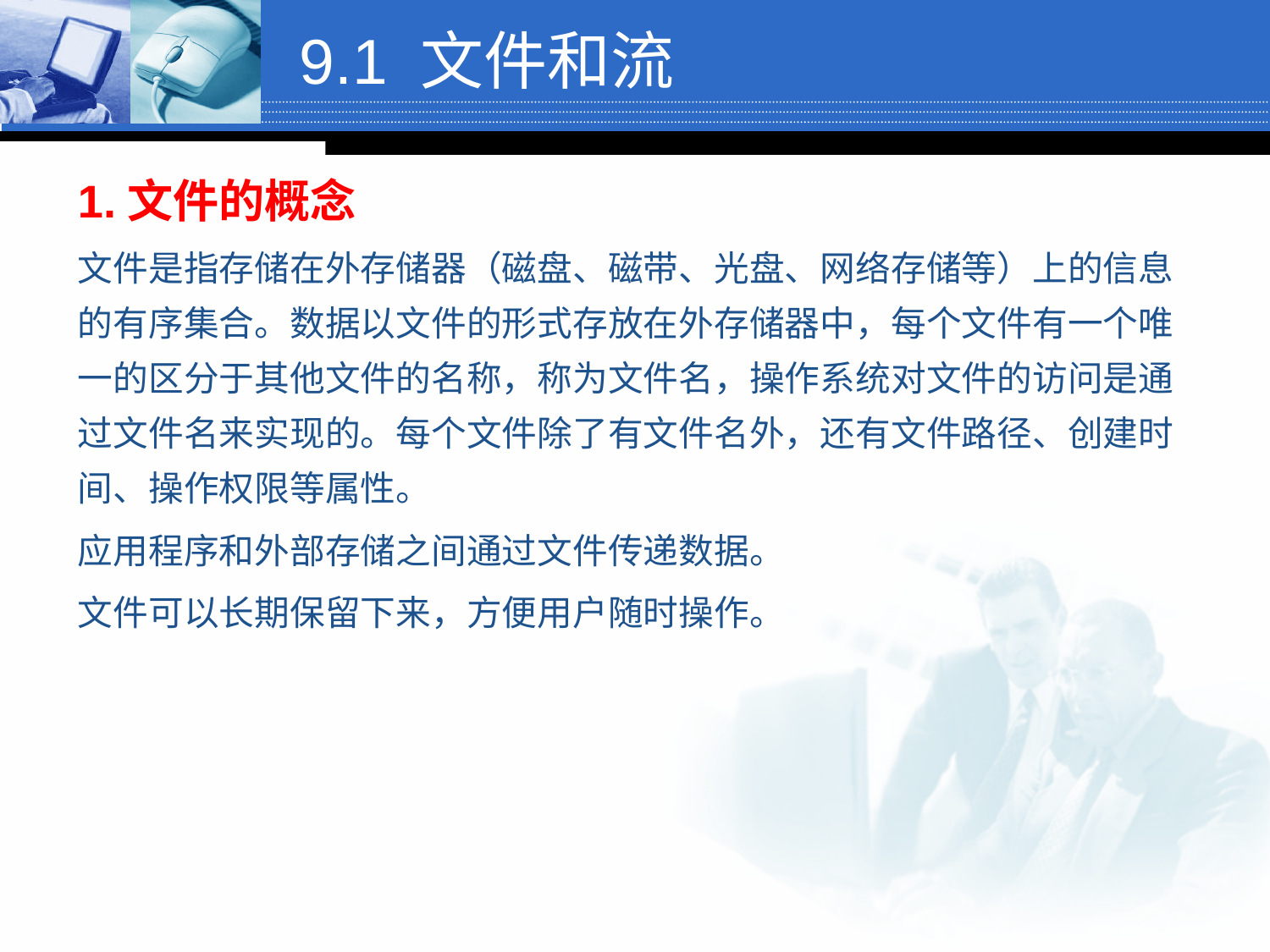

# 9.1 文件和流
1.文件的概念
文件是指存储在外存储器（磁盘、磁带、光盘、网络存储等）上的信息的有序集合。数据以文件的形式存放在外存储器中，每个文件有一个唯一的区分于其他文件的名称，称为文件名，操作系统对文件的访问是通过文件名来实现的。每个文件除了有文件名外，还有文件路径、创建时间、操作权限等属性。
应用程序和外部存储之间通过文件传递数据。
文件可以长期保留下来，方便用户随时操作。